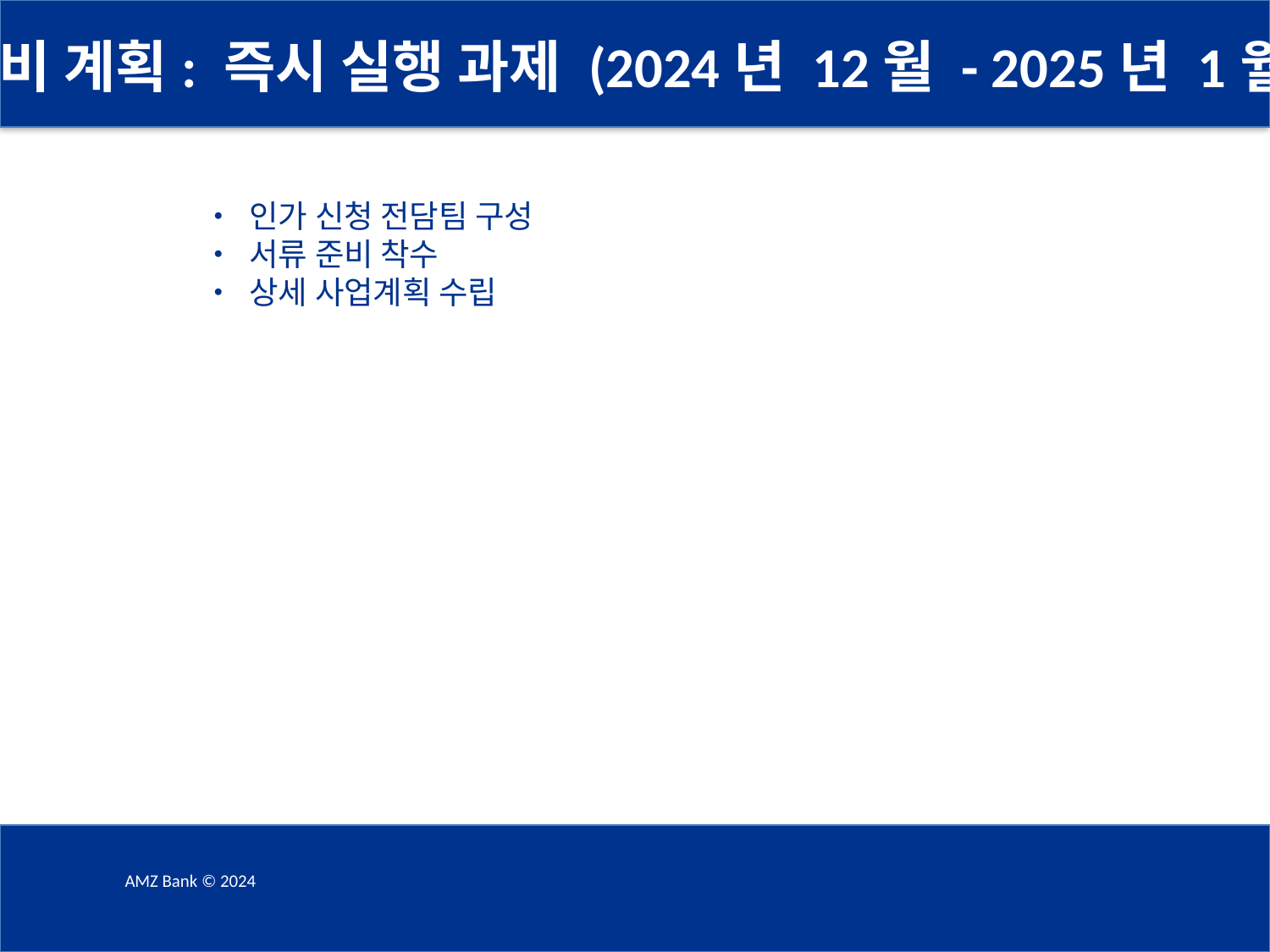

준비 계획: 즉시 실행 과제 (2024년 12월 - 2025년 1월)
• 인가 신청 전담팀 구성
• 서류 준비 착수
• 상세 사업계획 수립

AMZ Bank © 2024